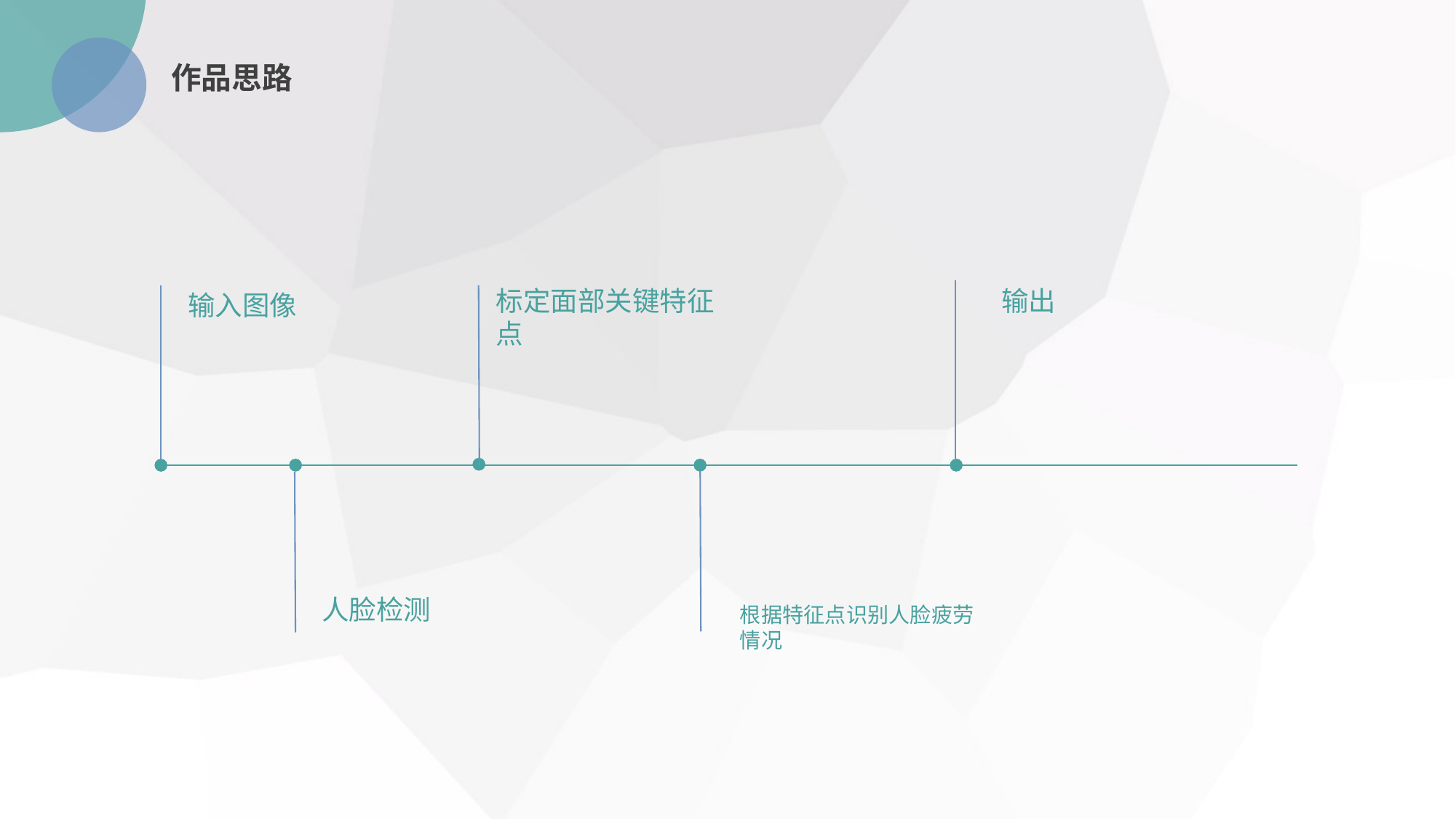

作品思路
标定面部关键特征点
输出
输入图像

人脸检测
根据特征点识别人脸疲劳情况